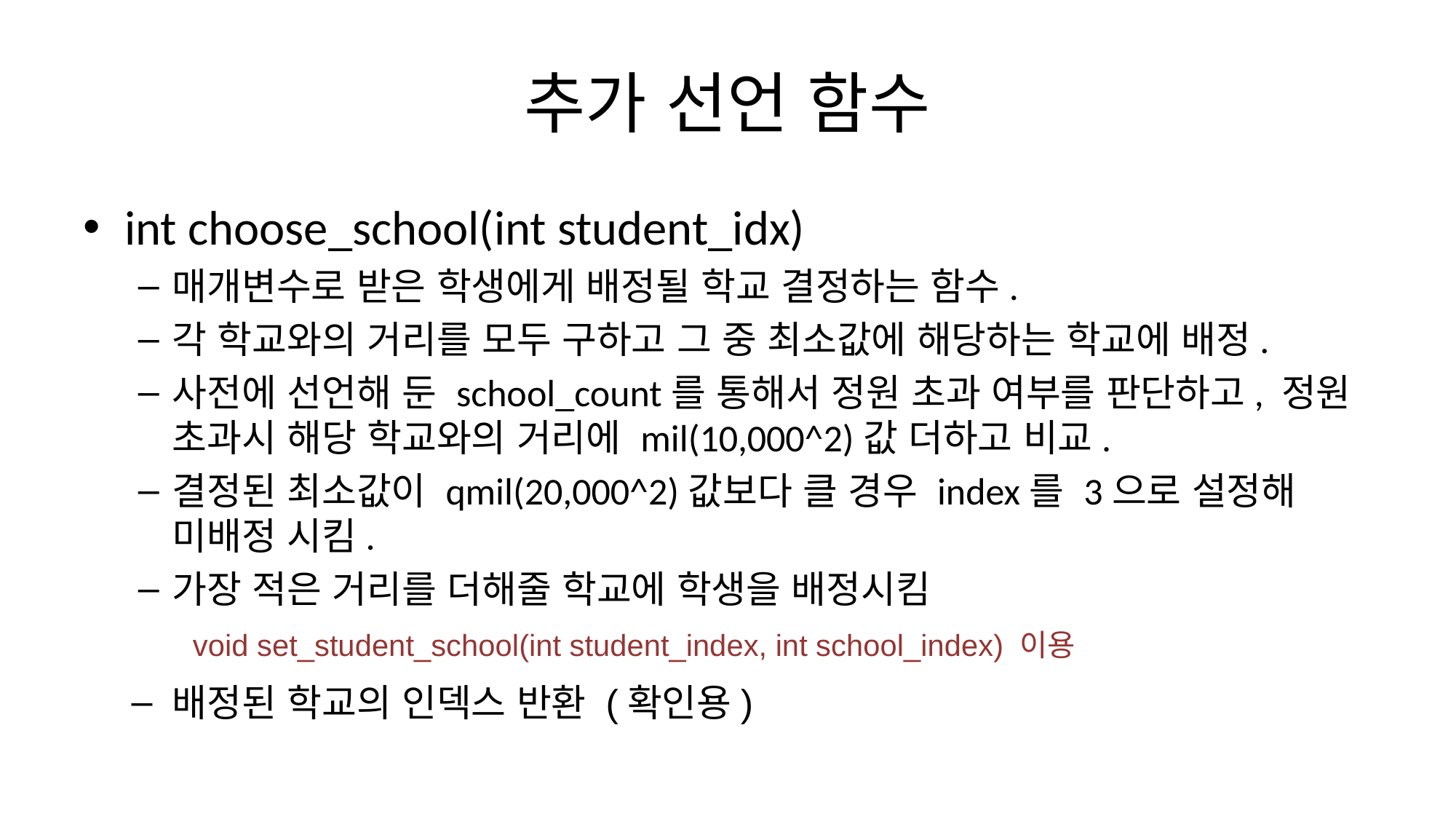

# 추가 선언 함수
int choose_school(int student_idx)
매개변수로 받은 학생에게 배정될 학교 결정하는 함수.
각 학교와의 거리를 모두 구하고 그 중 최소값에 해당하는 학교에 배정.
사전에 선언해 둔 school_count를 통해서 정원 초과 여부를 판단하고, 정원 초과시 해당 학교와의 거리에 mil(10,000^2)값 더하고 비교.
결정된 최소값이 qmil(20,000^2)값보다 클 경우 index를 3으로 설정해 미배정 시킴.
가장 적은 거리를 더해줄 학교에 학생을 배정시킴
	void set_student_school(int student_index, int school_index) 이용
배정된 학교의 인덱스 반환 (확인용)